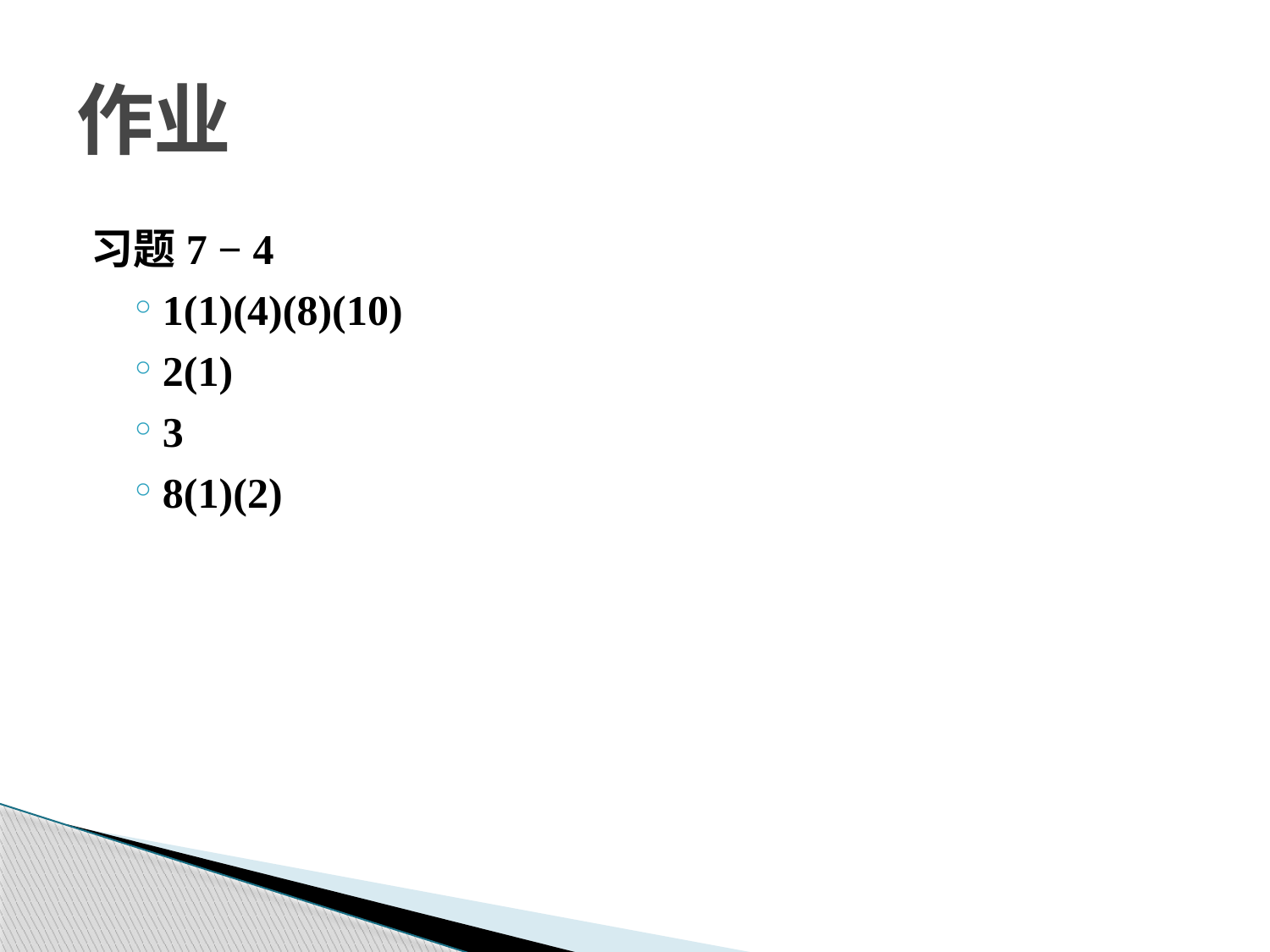

# 作业
习题7 − 4
1(1)(4)(8)(10)
2(1)
3
8(1)(2)